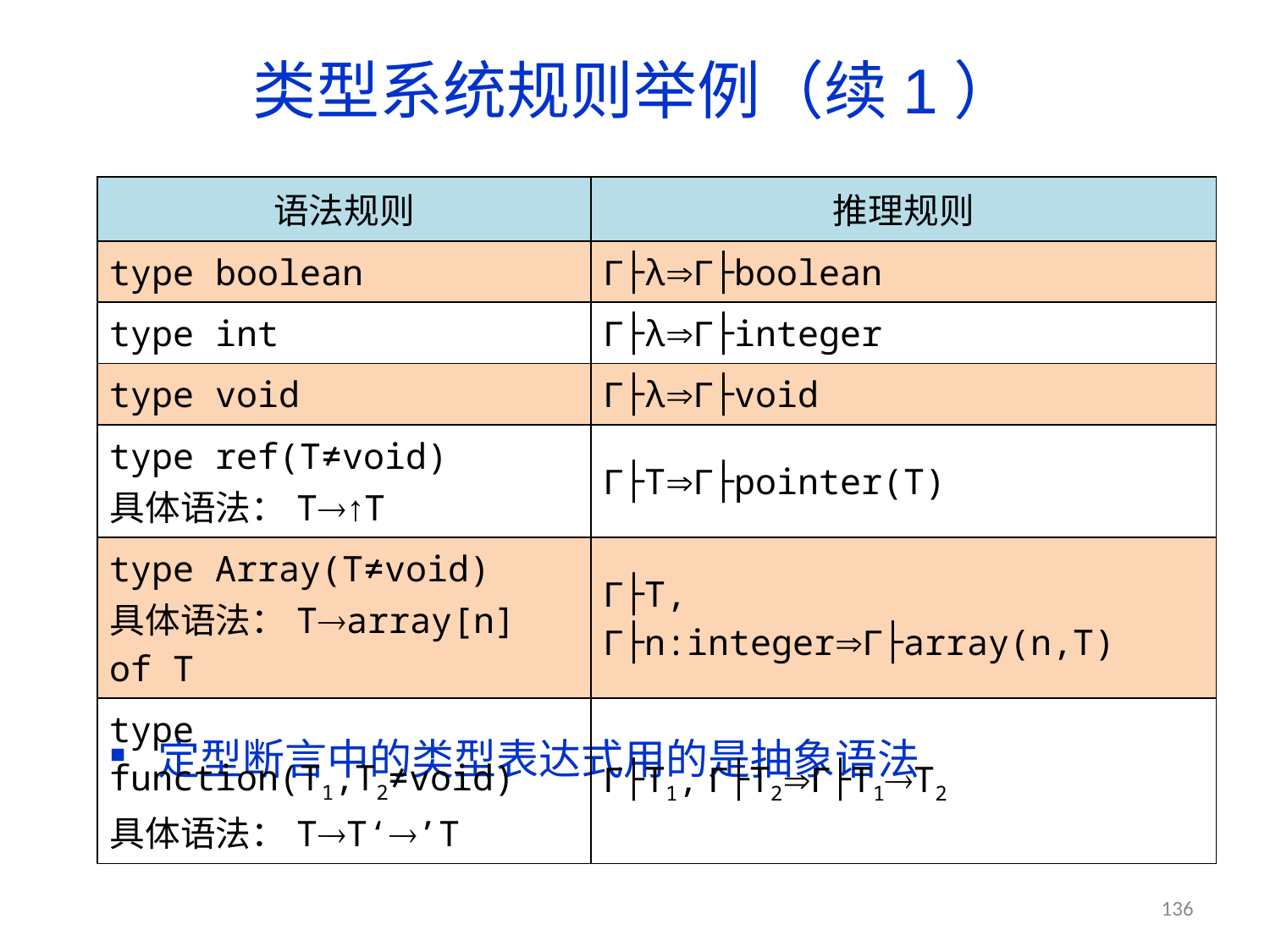

# 类型系统规则举例（续1）
| 语法规则 | 推理规则 |
| --- | --- |
| type boolean | Γ├λ⇒Γ├boolean |
| type int | Γ├λ⇒Γ├integer |
| type void | Γ├λ⇒Γ├void |
| type ref(T≠void) 具体语法：T→↑T | Γ├T⇒Γ├pointer(T) |
| type Array(T≠void) 具体语法：T→array[n] of T | Γ├T, Γ├n:integer⇒Γ├array(n,T) |
| type function(T1,T2≠void) 具体语法：T→T‘→’T | Γ├T1, Γ├T2⇒Γ├T1→T2 |
定型断言中的类型表达式用的是抽象语法
136